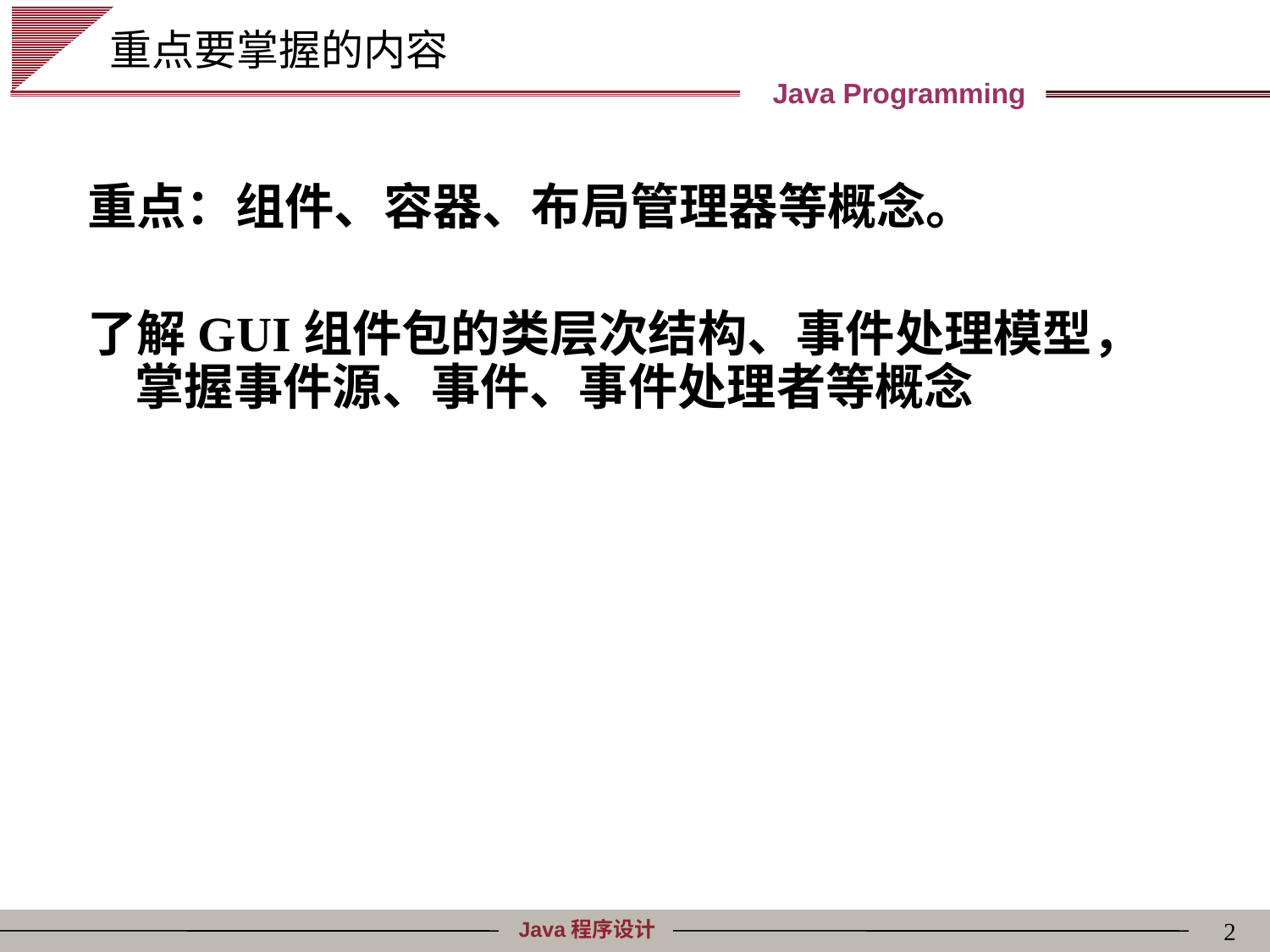

# 重点要掌握的内容
重点：组件、容器、布局管理器等概念。

了解GUI组件包的类层次结构、事件处理模型，掌握事件源、事件、事件处理者等概念